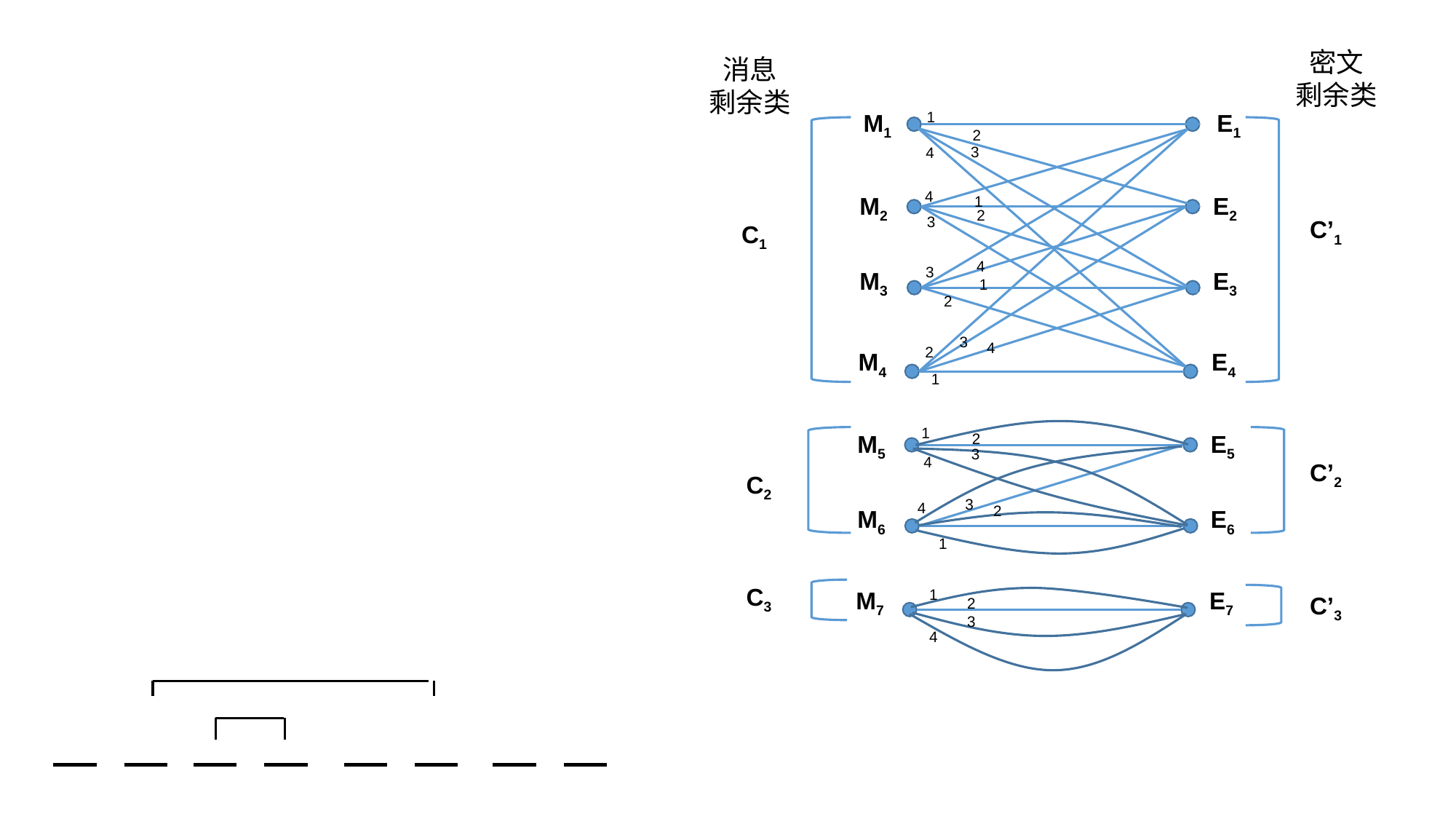

密文
剩余类
消息
剩余类
1
M1
E1

2
3
4
4
M2
E2
1

2
3
C’1
C1
4
3
M3
E3
1

2
3
4
2
M4
E4
1

1

M5
E5
2

3

4

C’2
C2
3
4
2
M6
E6

1
C3

M7
1
E7

C’3

2

3

4